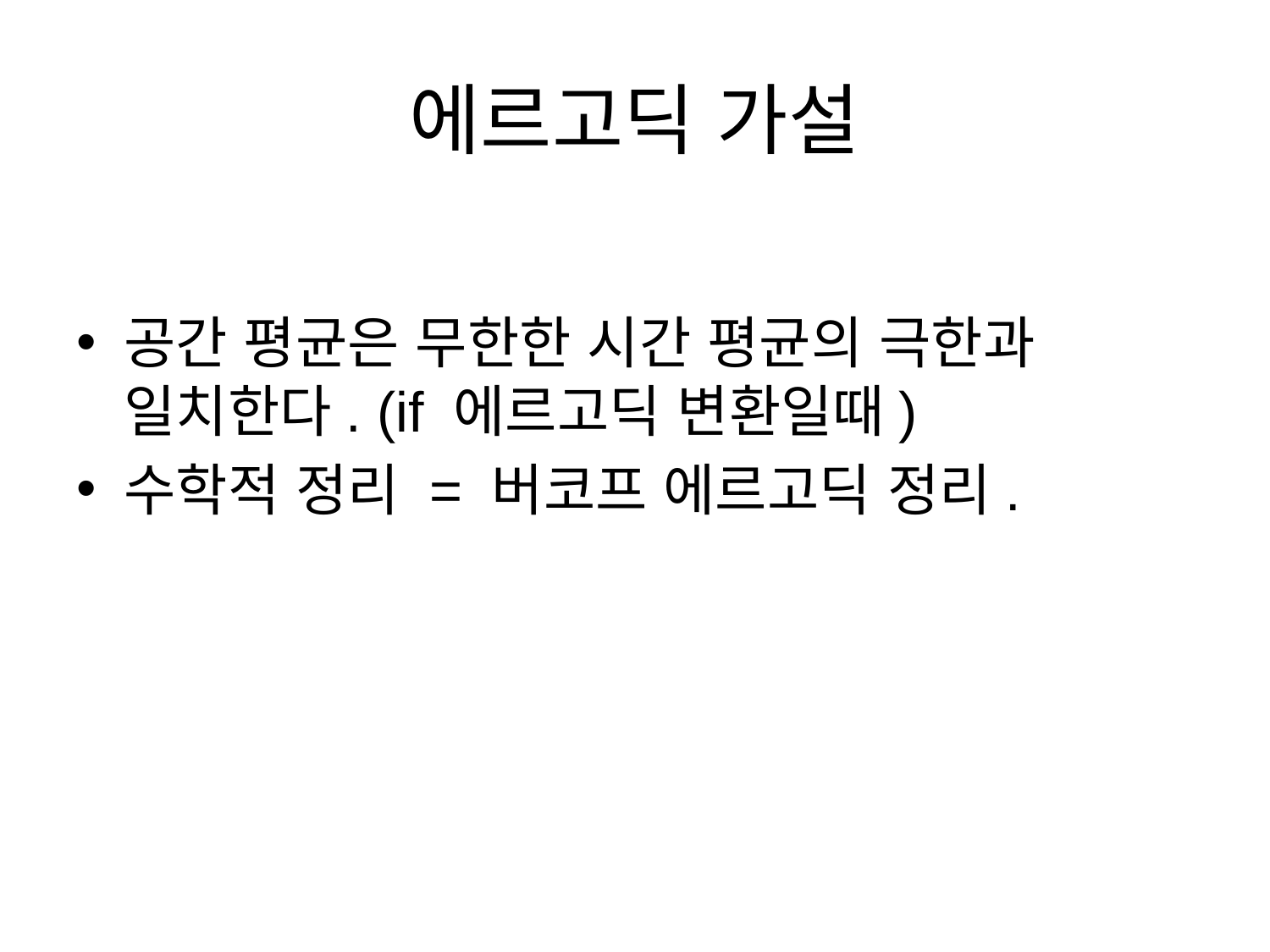

# 에르고딕 가설

공간 평균은 무한한 시간 평균의 극한과 일치한다. (if 에르고딕 변환일때)
수학적 정리 = 버코프 에르고딕 정리.